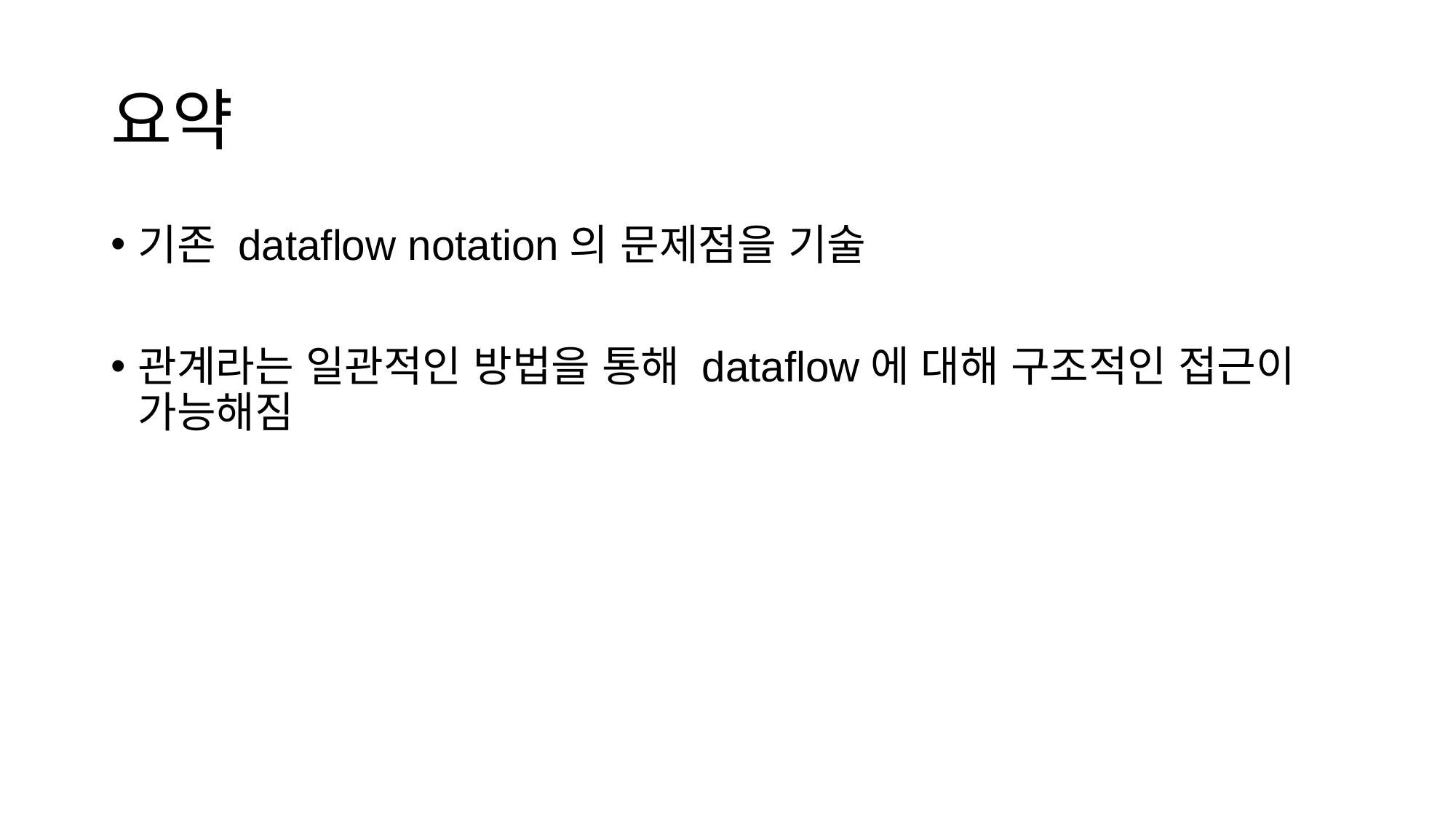

# 요약
기존 dataflow notation의 문제점을 기술

관계라는 일관적인 방법을 통해 dataflow에 대해 구조적인 접근이 가능해짐